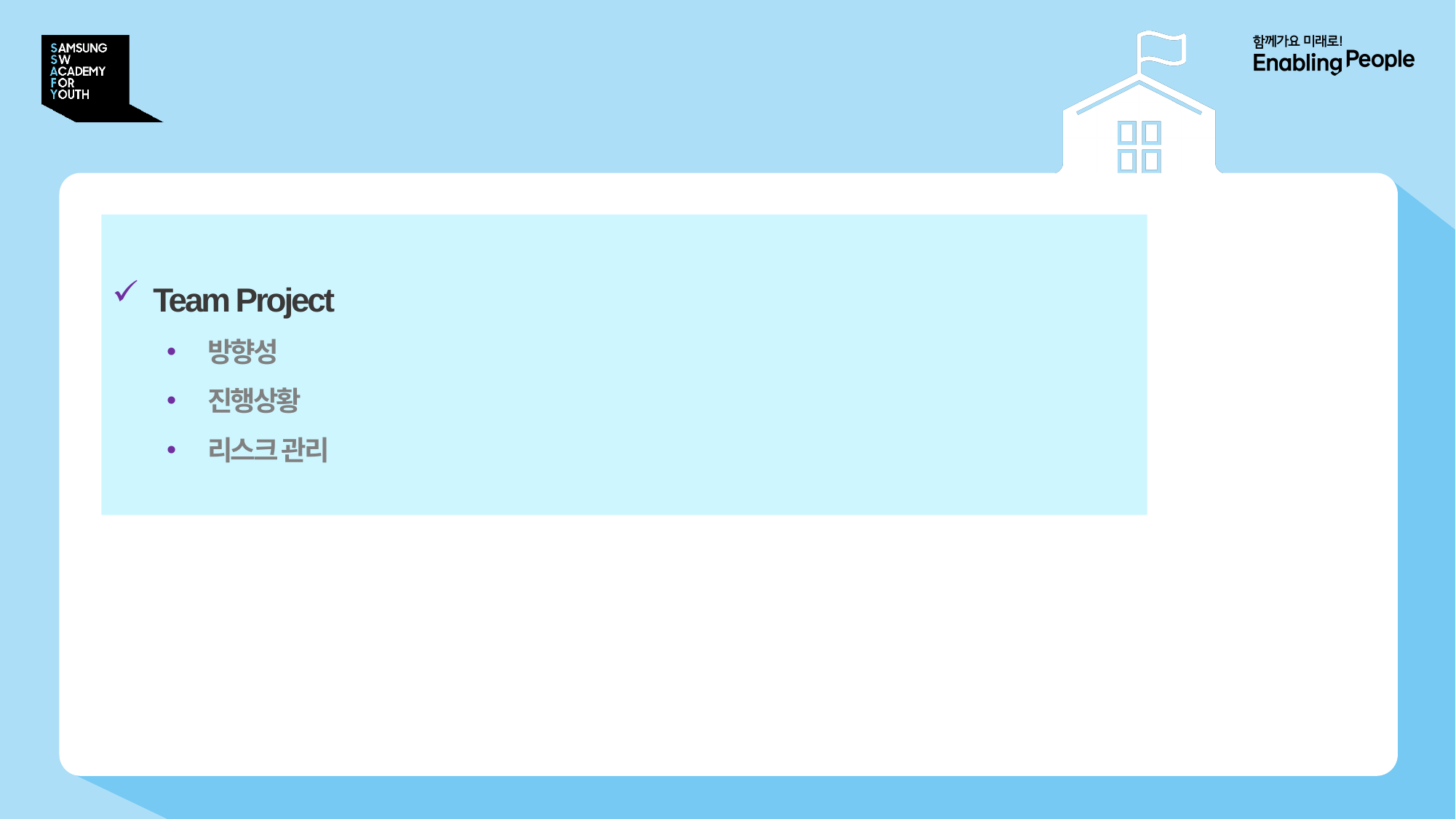

# SSAFY에서 JIRA를 ‘잘’ 사용한다는 것은?
Team Project
방향성
진행상황
리스크 관리